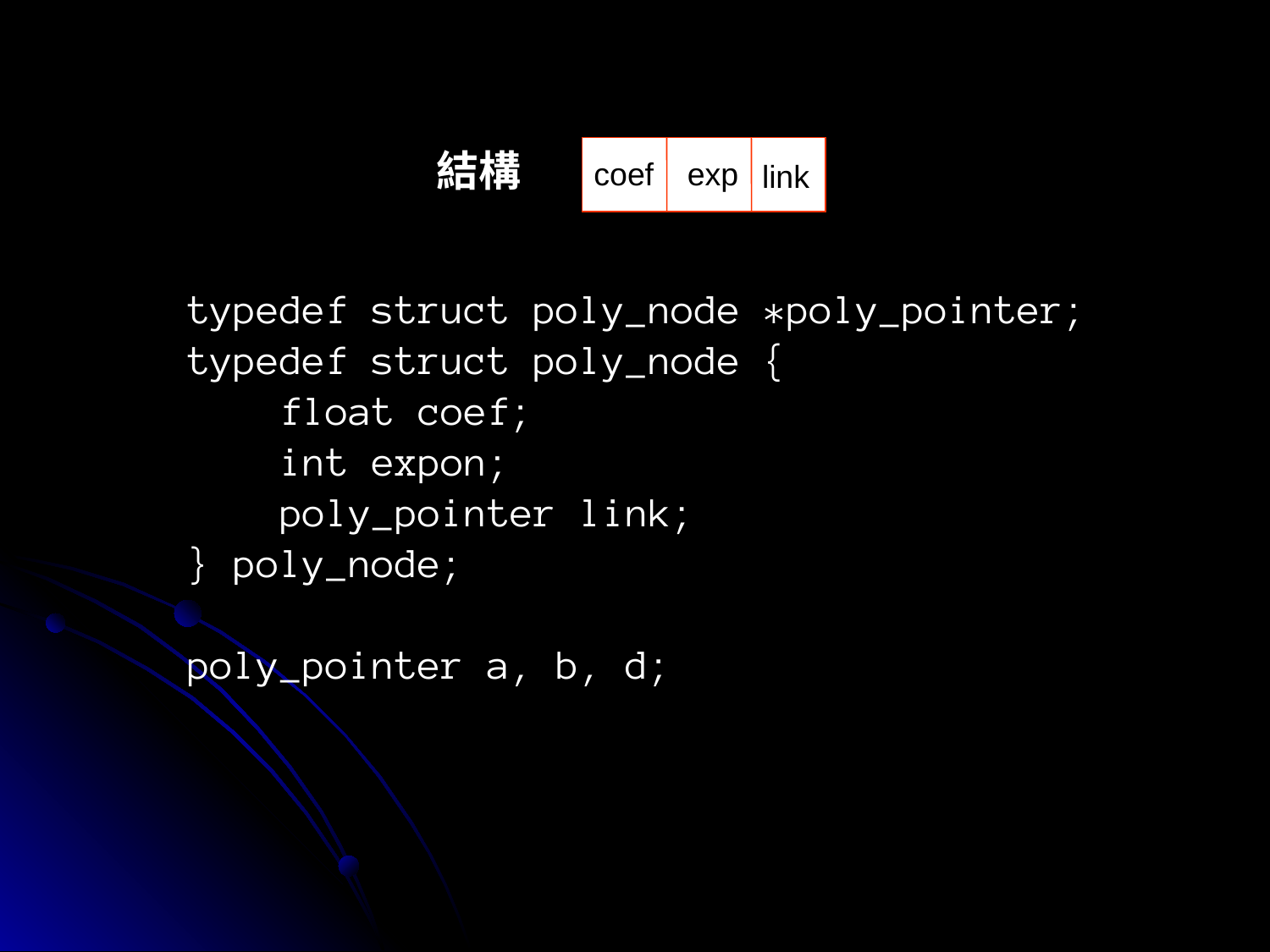

結構
coef
exp
link
typedef struct poly_node *poly_pointer;
typedef struct poly_node {
    float coef;
    int expon;
    poly_pointer link;
} poly_node;

poly_pointer a, b, d;